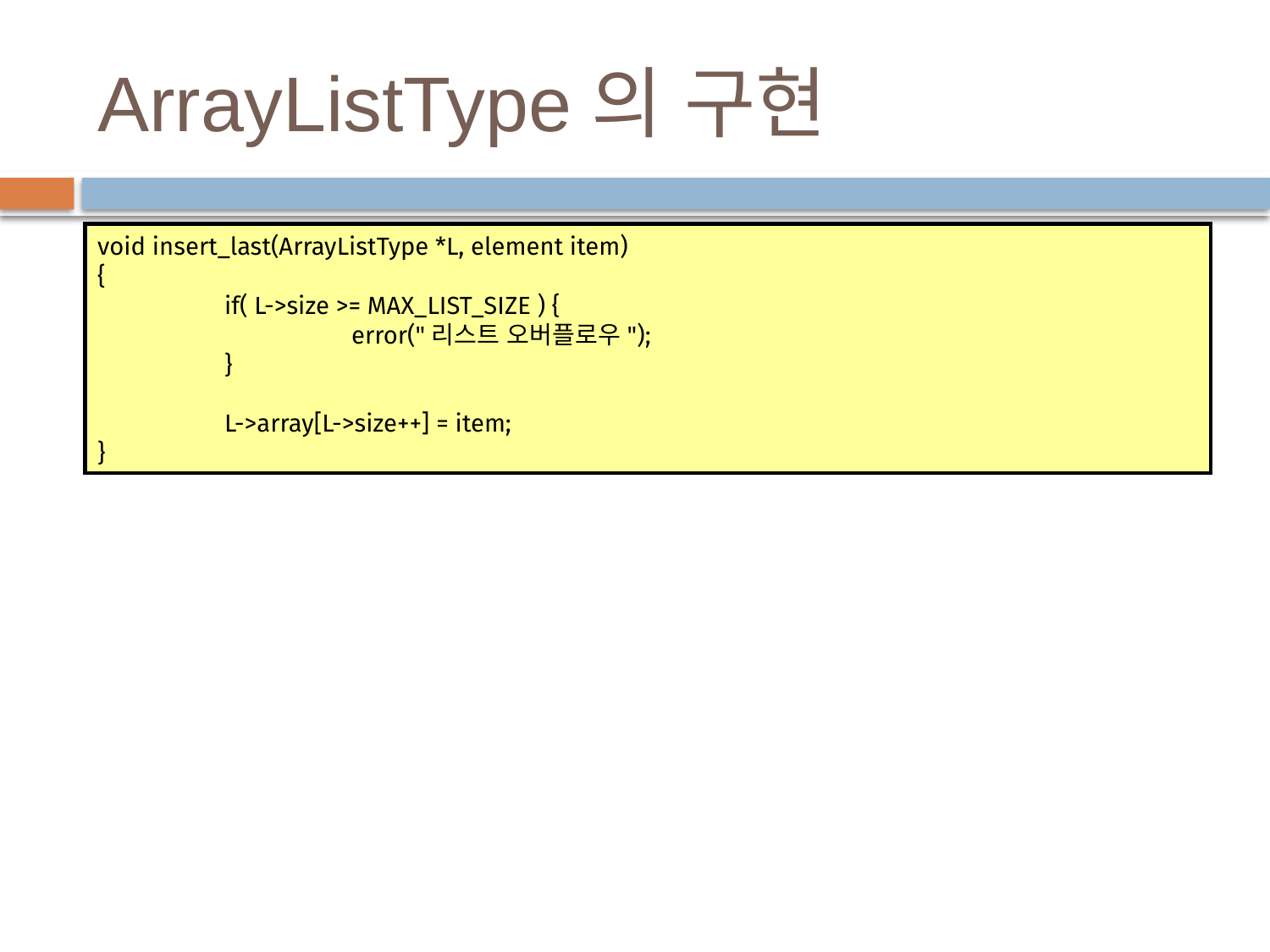

# ArrayListType의 구현

void insert_last(ArrayListType *L, element item)
{
	if( L->size >= MAX_LIST_SIZE ) {
		error("리스트 오버플로우");
	}

	L->array[L->size++] = item;
}